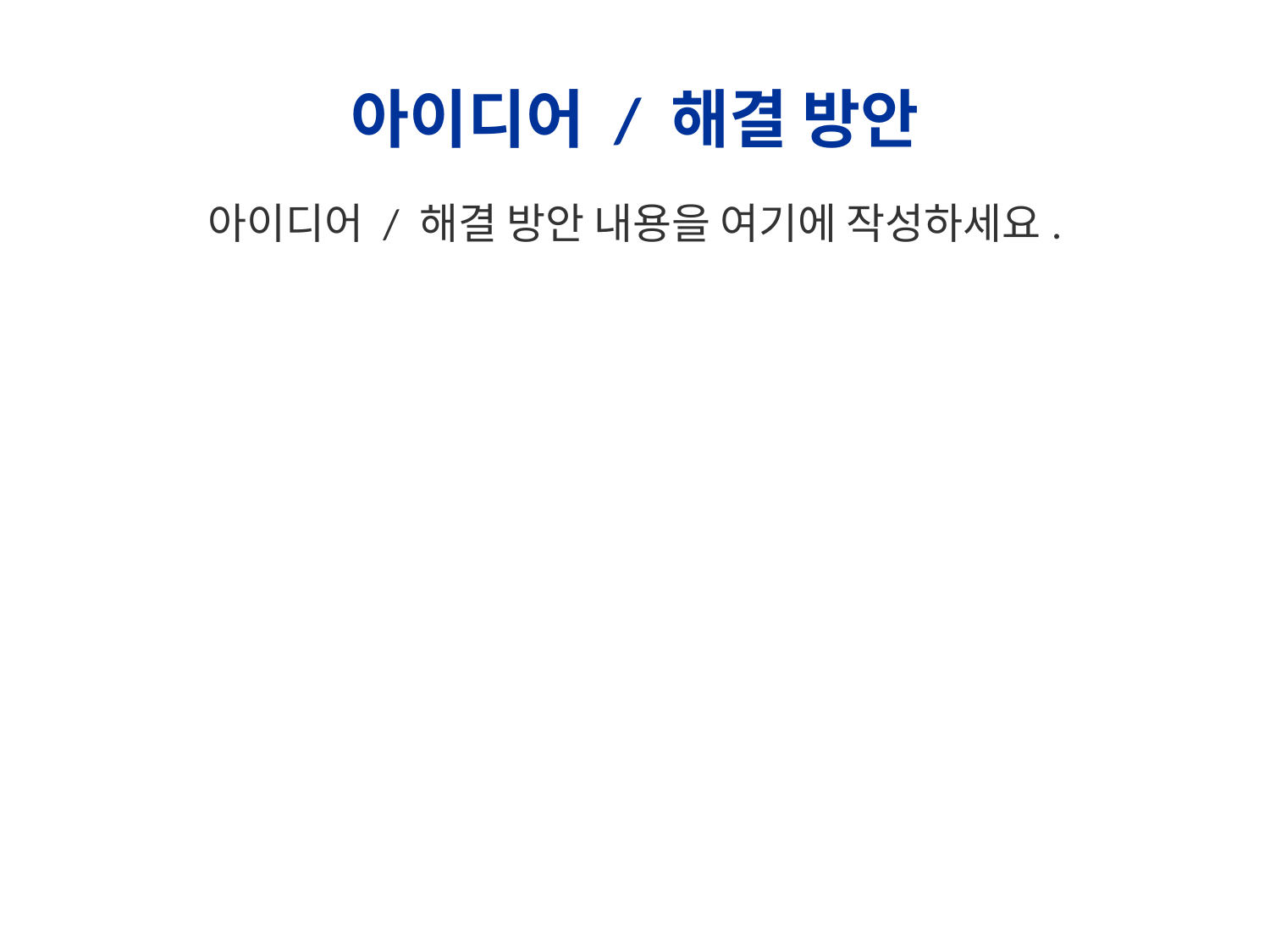

# 아이디어 / 해결 방안
아이디어 / 해결 방안 내용을 여기에 작성하세요.